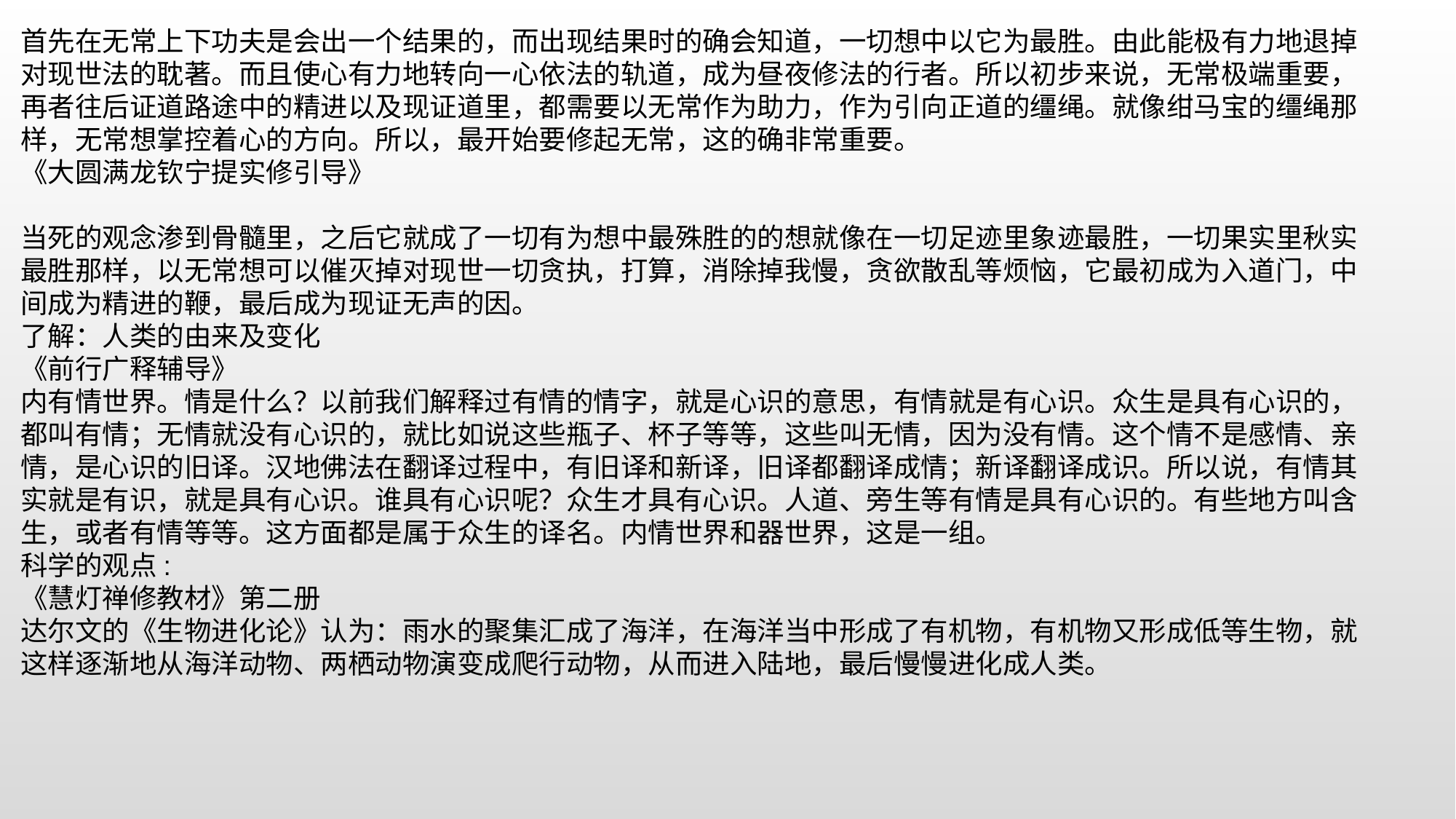

首先在无常上下功夫是会出一个结果的，而出现结果时的确会知道，一切想中以它为最胜。由此能极有力地退掉对现世法的耽著。而且使心有力地转向一心依法的轨道，成为昼夜修法的行者。所以初步来说，无常极端重要，再者往后证道路途中的精进以及现证道里，都需要以无常作为助力，作为引向正道的缰绳。就像绀马宝的缰绳那样，无常想掌控着心的方向。所以，最开始要修起无常，这的确非常重要。
《大圆满龙钦宁提实修引导》
当死的观念渗到骨髓里，之后它就成了一切有为想中最殊胜的的想就像在一切足迹里象迹最胜，一切果实里秋实最胜那样，以无常想可以催灭掉对现世一切贪执，打算，消除掉我慢，贪欲散乱等烦恼，它最初成为入道门，中间成为精进的鞭，最后成为现证无声的因。
了解：人类的由来及变化
《前行广释辅导》
内有情世界。情是什么？以前我们解释过有情的情字，就是心识的意思，有情就是有心识。众生是具有心识的，都叫有情；无情就没有心识的，就比如说这些瓶子、杯子等等，这些叫无情，因为没有情。这个情不是感情、亲情，是心识的旧译。汉地佛法在翻译过程中，有旧译和新译，旧译都翻译成情；新译翻译成识。所以说，有情其实就是有识，就是具有心识。谁具有心识呢？众生才具有心识。人道、旁生等有情是具有心识的。有些地方叫含生，或者有情等等。这方面都是属于众生的译名。内情世界和器世界，这是一组。
科学的观点:
《慧灯禅修教材》第二册
达尔文的《生物进化论》认为：雨水的聚集汇成了海洋，在海洋当中形成了有机物，有机物又形成低等生物，就这样逐渐地从海洋动物、两栖动物演变成爬行动物，从而进入陆地，最后慢慢进化成人类。